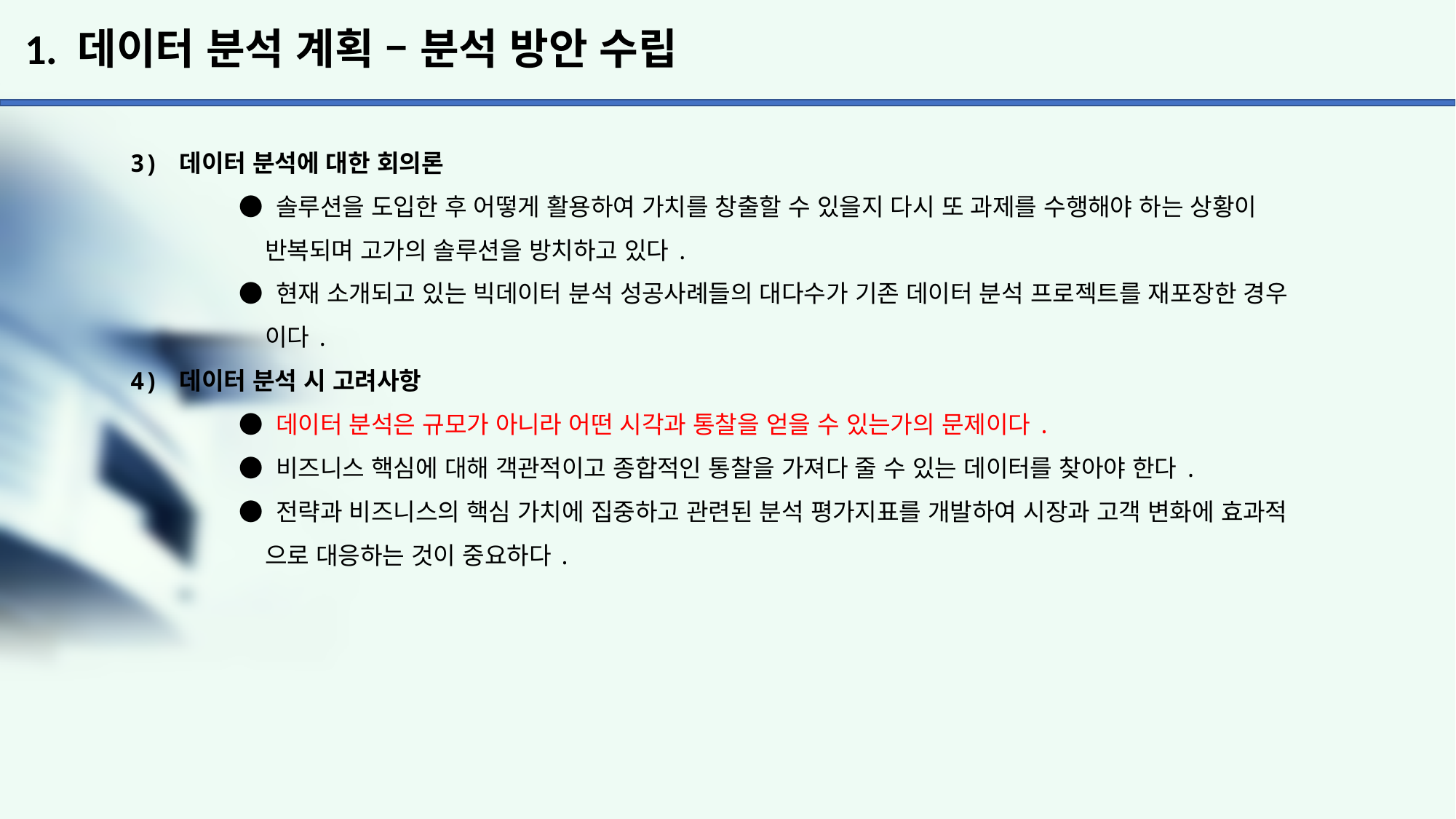

# 1. 데이터 분석 계획 – 분석 방안 수립
3) 데이터 분석에 대한 회의론
	● 솔루션을 도입한 후 어떻게 활용하여 가치를 창출할 수 있을지 다시 또 과제를 수행해야 하는 상황이
	   반복되며 고가의 솔루션을 방치하고 있다.
	● 현재 소개되고 있는 빅데이터 분석 성공사례들의 대다수가 기존 데이터 분석 프로젝트를 재포장한 경우
	   이다.
4) 데이터 분석 시 고려사항
	● 데이터 분석은 규모가 아니라 어떤 시각과 통찰을 얻을 수 있는가의 문제이다.
	● 비즈니스 핵심에 대해 객관적이고 종합적인 통찰을 가져다 줄 수 있는 데이터를 찾아야 한다.
	● 전략과 비즈니스의 핵심 가치에 집중하고 관련된 분석 평가지표를 개발하여 시장과 고객 변화에 효과적
	   으로 대응하는 것이 중요하다.